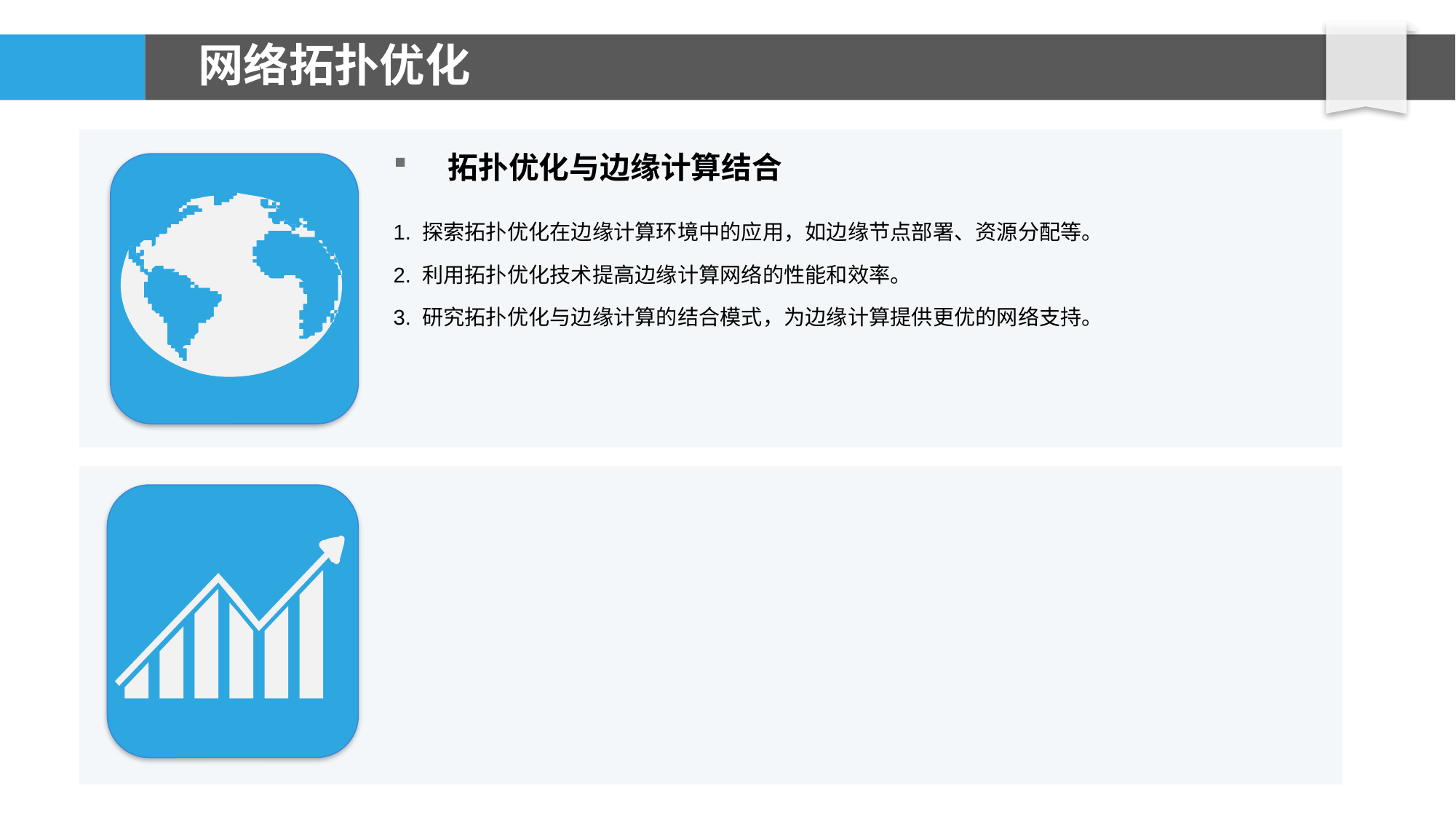

# 网络拓扑优化
拓扑优化与边缘计算结合
1. 探索拓扑优化在边缘计算环境中的应用，如边缘节点部署、资源分配等。
2. 利用拓扑优化技术提高边缘计算网络的性能和效率。
3. 研究拓扑优化与边缘计算的结合模式，为边缘计算提供更优的网络支持。